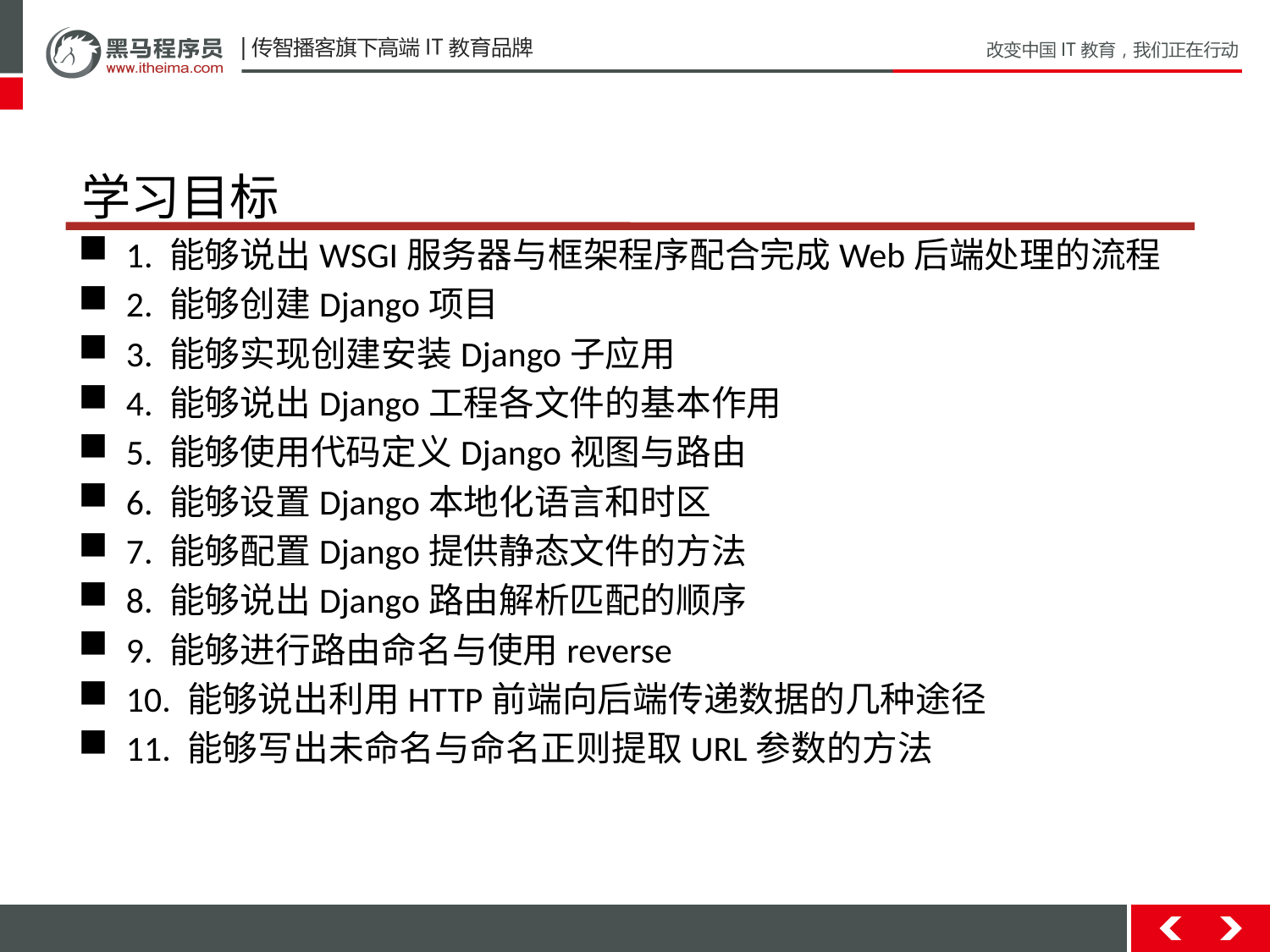

# 学习目标
1. 能够说出WSGI服务器与框架程序配合完成Web后端处理的流程
2. 能够创建Django项目
3. 能够实现创建安装Django子应用
4. 能够说出Django工程各文件的基本作用
5. 能够使用代码定义Django视图与路由
6. 能够设置Django本地化语言和时区
7. 能够配置Django提供静态文件的方法
8. 能够说出Django路由解析匹配的顺序
9. 能够进行路由命名与使用reverse
10. 能够说出利用HTTP前端向后端传递数据的几种途径
11. 能够写出未命名与命名正则提取URL参数的方法